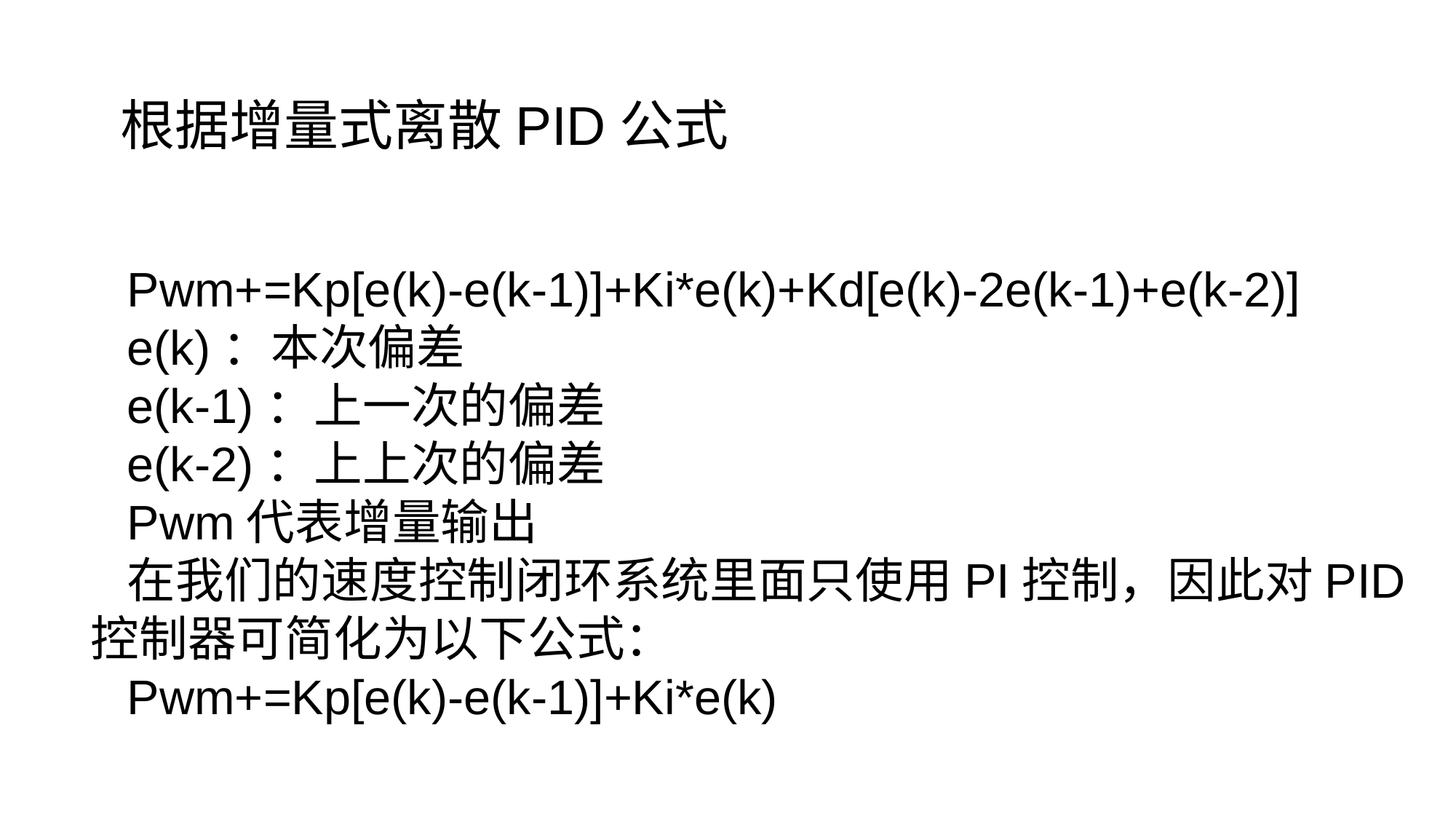

根据增量式离散PID公式

Pwm+=Kp[e(k)-e(k-1)]+Ki*e(k)+Kd[e(k)-2e(k-1)+e(k-2)]
e(k)：本次偏差
e(k-1)：上一次的偏差
e(k-2)：上上次的偏差
Pwm代表增量输出
在我们的速度控制闭环系统里面只使用PI控制，因此对PID控制器可简化为以下公式：
Pwm+=Kp[e(k)-e(k-1)]+Ki*e(k)